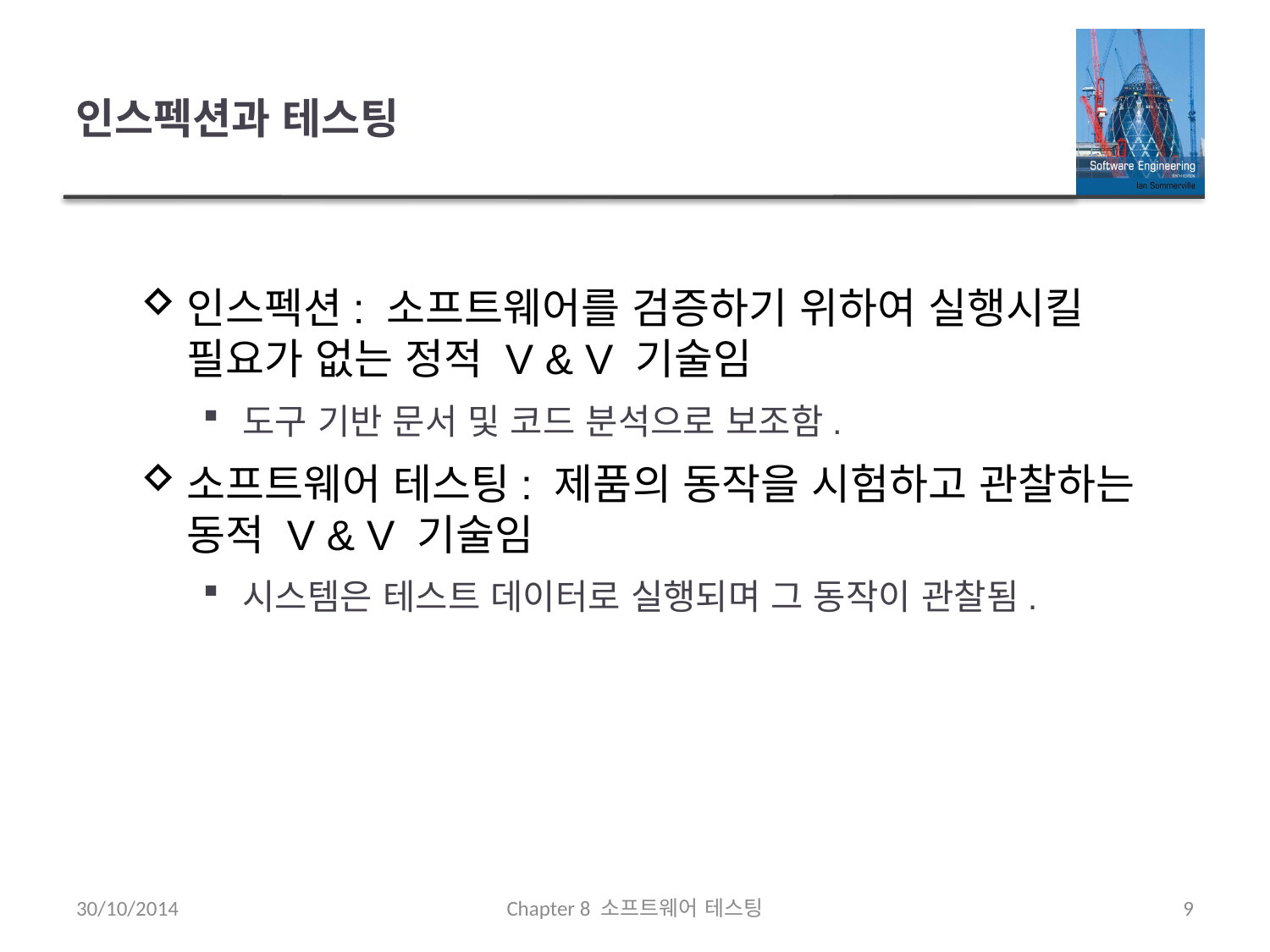

# 인스펙션과 테스팅
인스펙션: 소프트웨어를 검증하기 위하여 실행시킬 필요가 없는 정적 V & V 기술임
도구 기반 문서 및 코드 분석으로 보조함.
소프트웨어 테스팅: 제품의 동작을 시험하고 관찰하는 동적 V & V 기술임
시스템은 테스트 데이터로 실행되며 그 동작이 관찰됨.

30/10/2014
Chapter 8 소프트웨어 테스팅
9